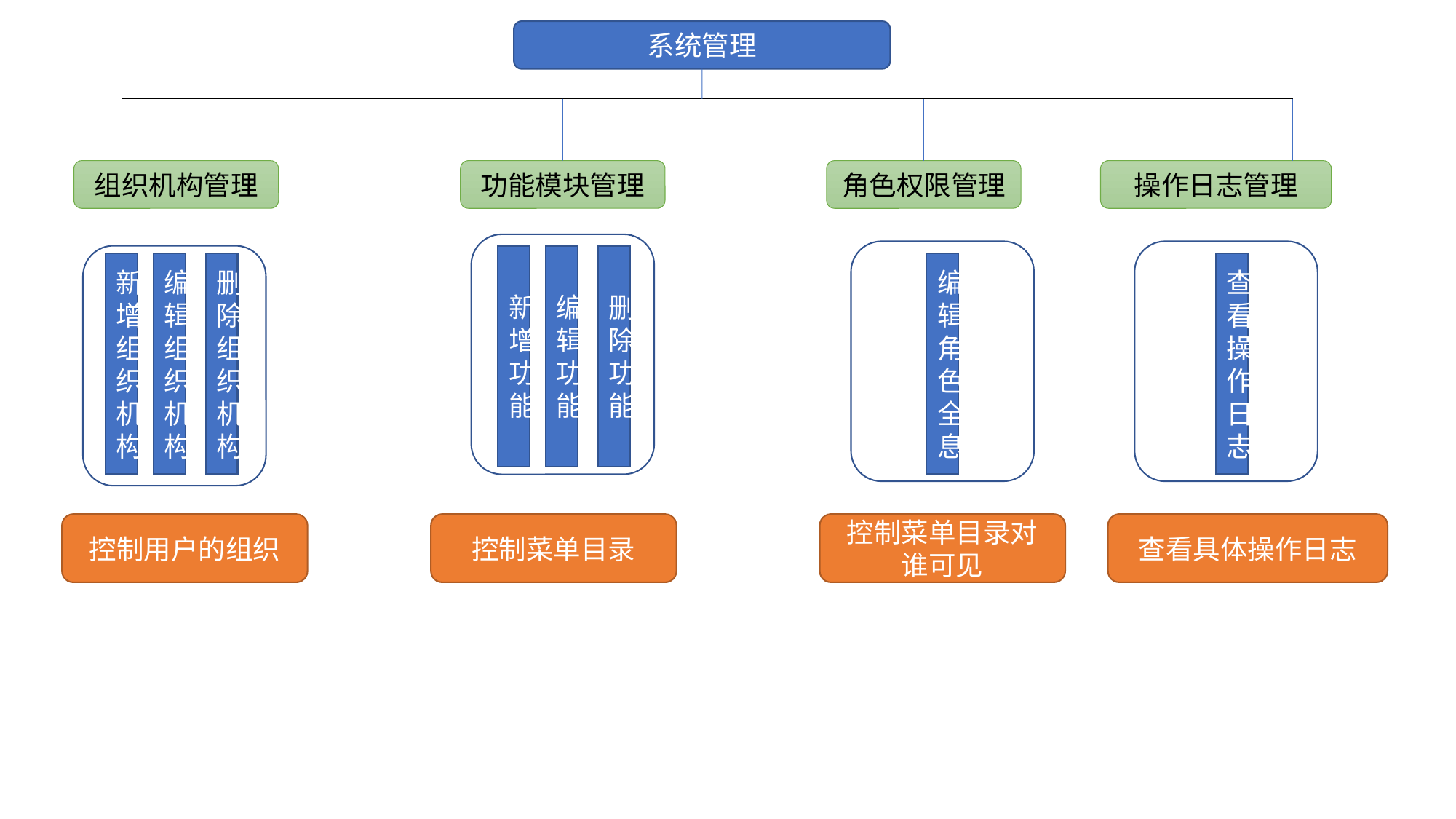

系统管理
组织机构管理
功能模块管理
角色权限管理
操作日志管理

新增功能
编辑功能
删除功能
新增组织机构
编辑组织机构
删除组织机构
编辑角色全息
查看操作日志
查看具体操作日志
控制用户的组织
控制菜单目录
控制菜单目录对谁可见